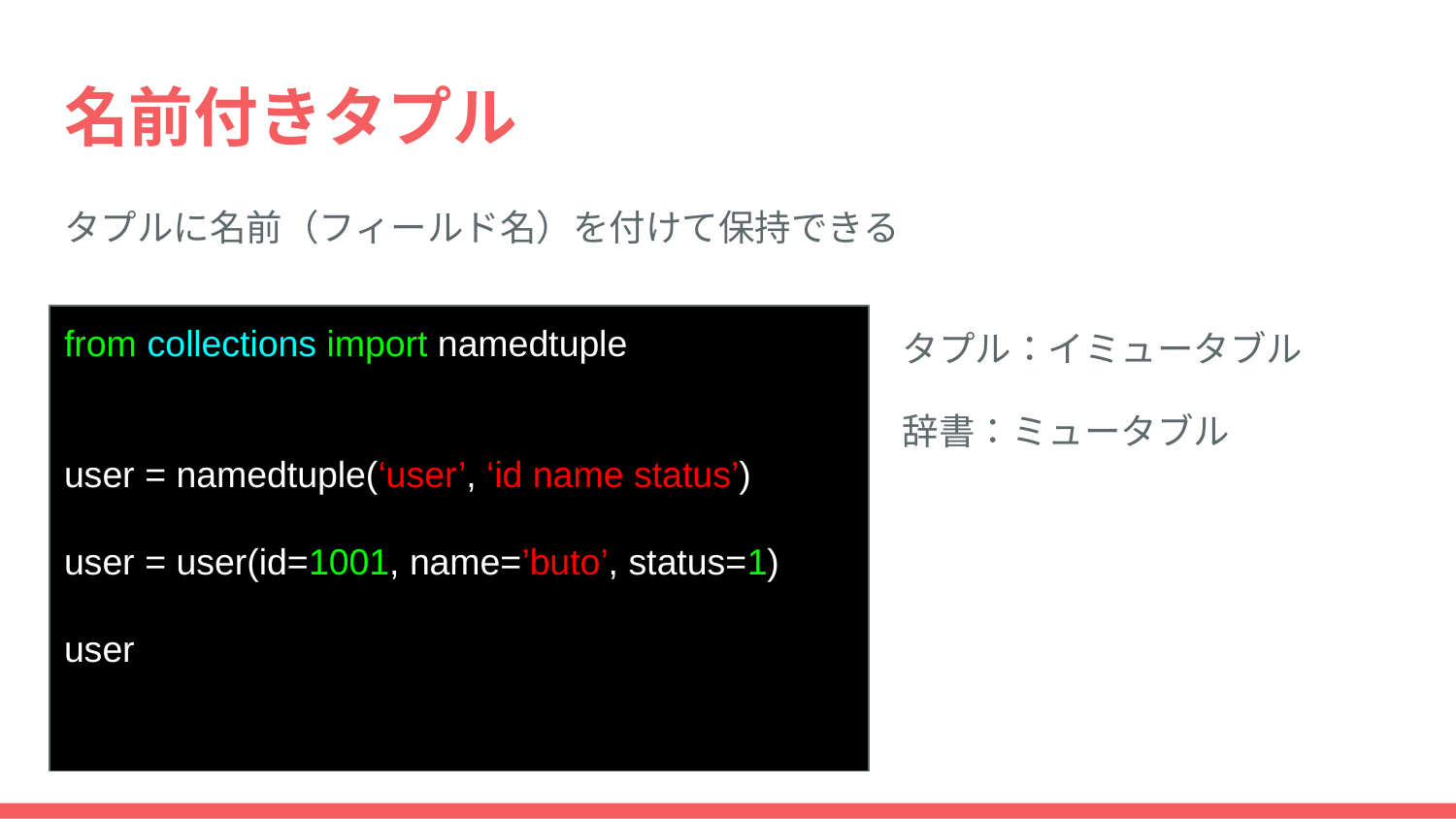

# 名前付きタプル
タプルに名前（フィールド名）を付けて保持できる
タプル：イミュータブル
辞書：ミュータブル
from collections import namedtuple

user = namedtuple(‘user’, ‘id name status’)

user = user(id=1001, name=’buto’, status=1)

user